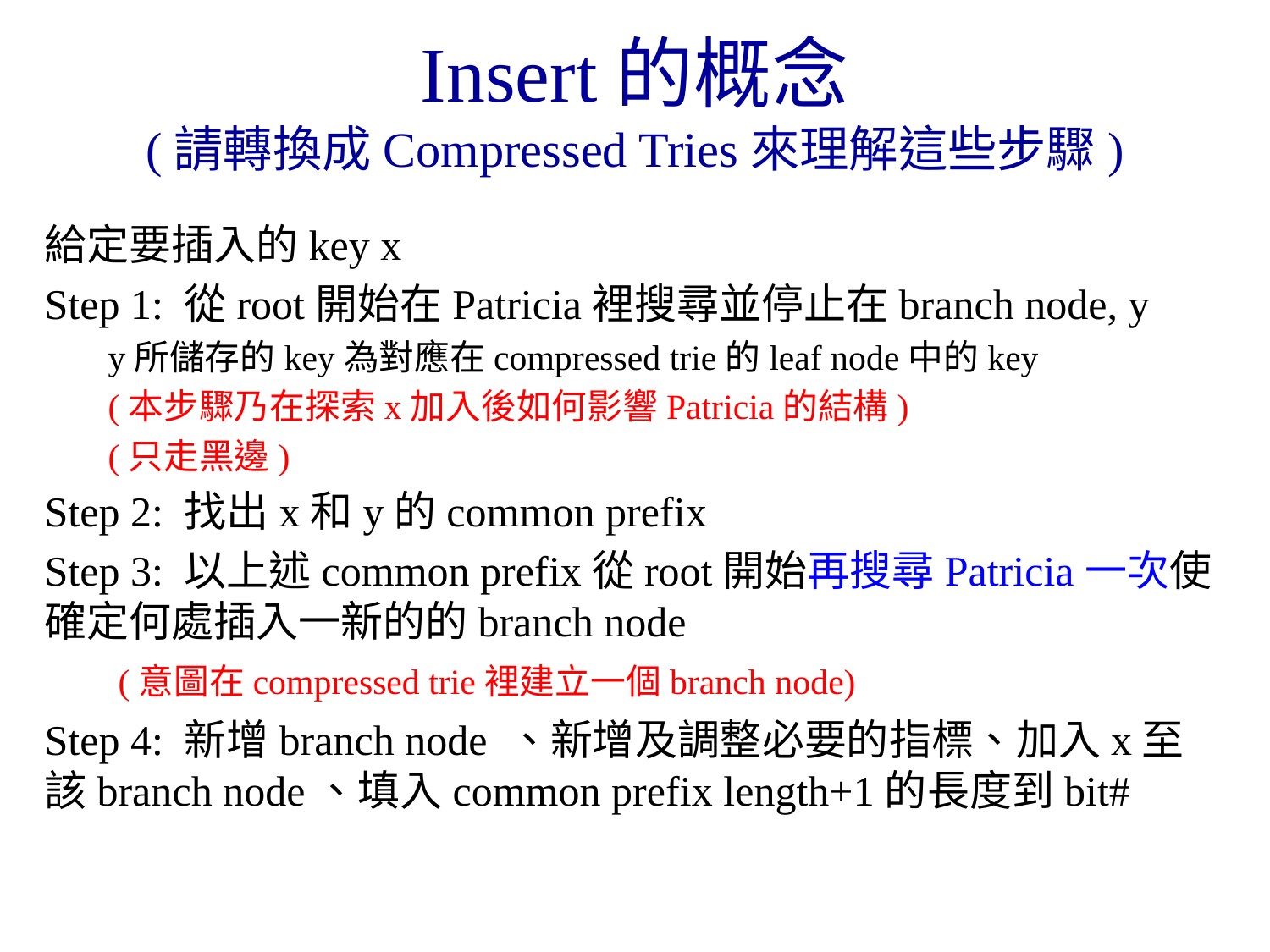

# Insert的概念 (請轉換成Compressed Tries來理解這些步驟)
給定要插入的key x
Step 1: 從root開始在Patricia裡搜尋並停止在branch node, y
y所儲存的key為對應在compressed trie的leaf node中的key
(本步驟乃在探索x加入後如何影響Patricia的結構)
(只走黑邊)
Step 2: 找出x和y的common prefix
Step 3: 以上述common prefix從root開始再搜尋Patricia一次使確定何處插入一新的的branch node
      (意圖在compressed trie裡建立一個branch node)
Step 4: 新增branch node 、新增及調整必要的指標、加入x至該branch node、填入common prefix length+1的長度到bit#